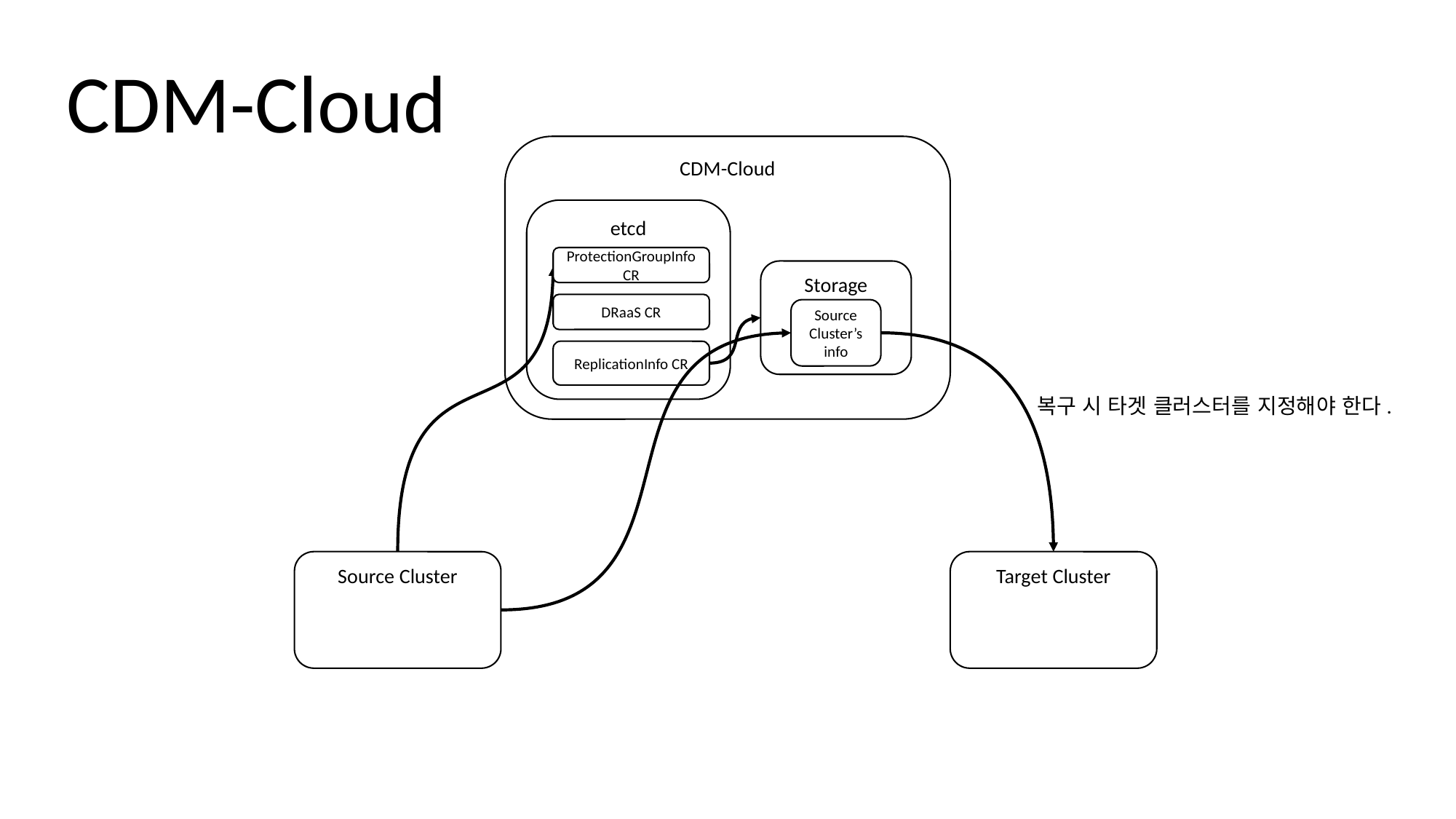

CDM-Cloud
CDM-Cloud
etcd
ProtectionGroupInfoCR
Storage
DRaaS CR
Source Cluster’s info
ReplicationInfo CR
복구 시 타겟 클러스터를 지정해야 한다.
Source Cluster
Target Cluster